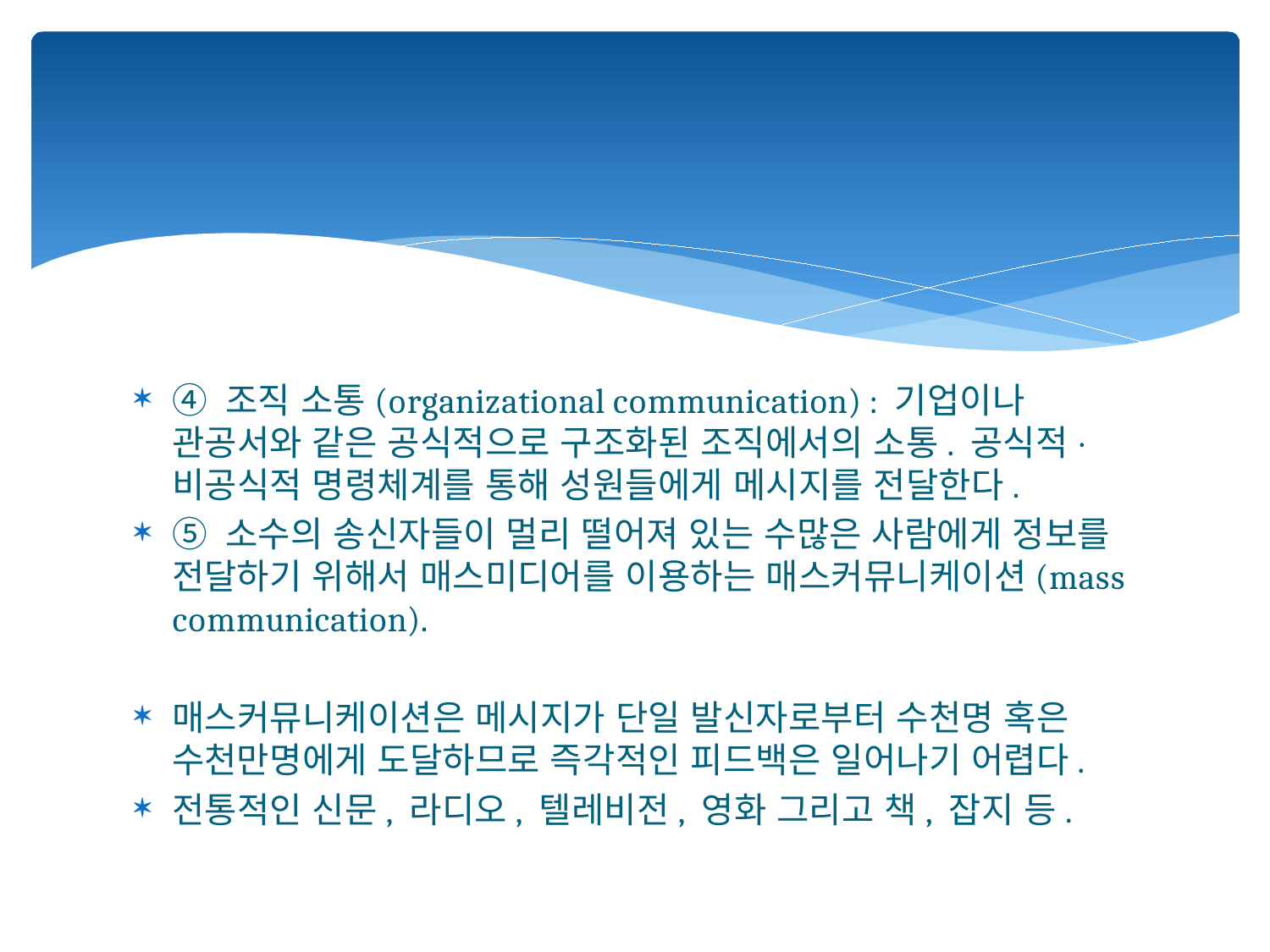

#
④ 조직 소통(organizational communication) : 기업이나 관공서와 같은 공식적으로 구조화된 조직에서의 소통. 공식적·비공식적 명령체계를 통해 성원들에게 메시지를 전달한다.
⑤ 소수의 송신자들이 멀리 떨어져 있는 수많은 사람에게 정보를 전달하기 위해서 매스미디어를 이용하는 매스커뮤니케이션(mass communication).

매스커뮤니케이션은 메시지가 단일 발신자로부터 수천명 혹은 수천만명에게 도달하므로 즉각적인 피드백은 일어나기 어렵다.
전통적인 신문, 라디오, 텔레비전, 영화 그리고 책, 잡지 등.